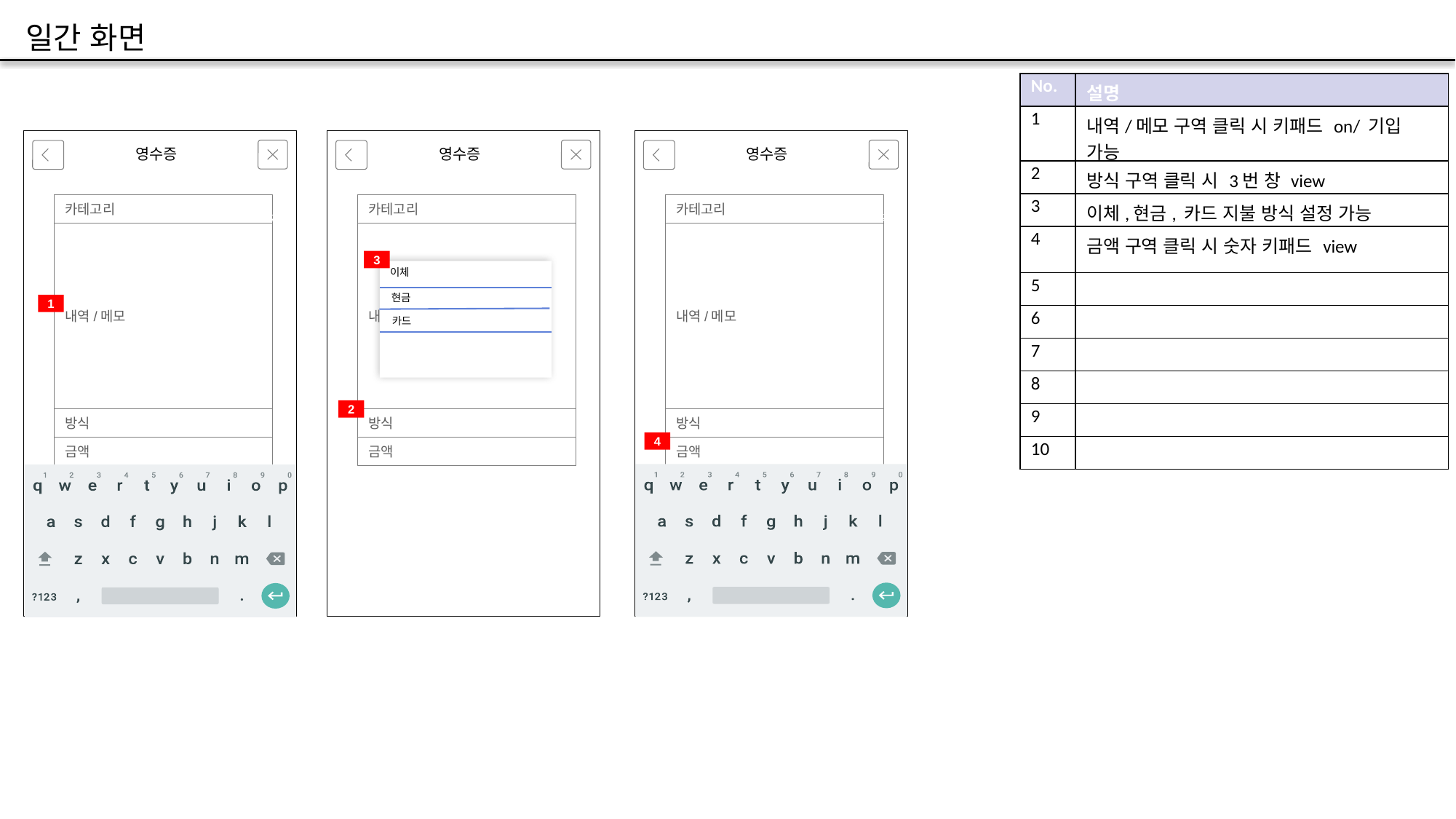

일간 화면
| No. | 설명 |
| --- | --- |
| 1 | 내역/메모 구역 클릭 시 키패드 on/ 기입 가능 |
| 2 | 방식 구역 클릭 시 3번 창 view |
| 3 | 이체,현금, 카드 지불 방식 설정 가능 |
| 4 | 금액 구역 클릭 시 숫자 키패드 view |
| 5 |  |
| 6 |  |
| 7 |  |
| 8 |  |
| 9 |  |
| 10 |  |

영수증
영수증
영수증

카테고리
내역/메모
방식
금액
카테고리
내역/메모
방식
금액
카테고리
내역/메모
방식
금액

3
이체

현금
1
카드
2
4